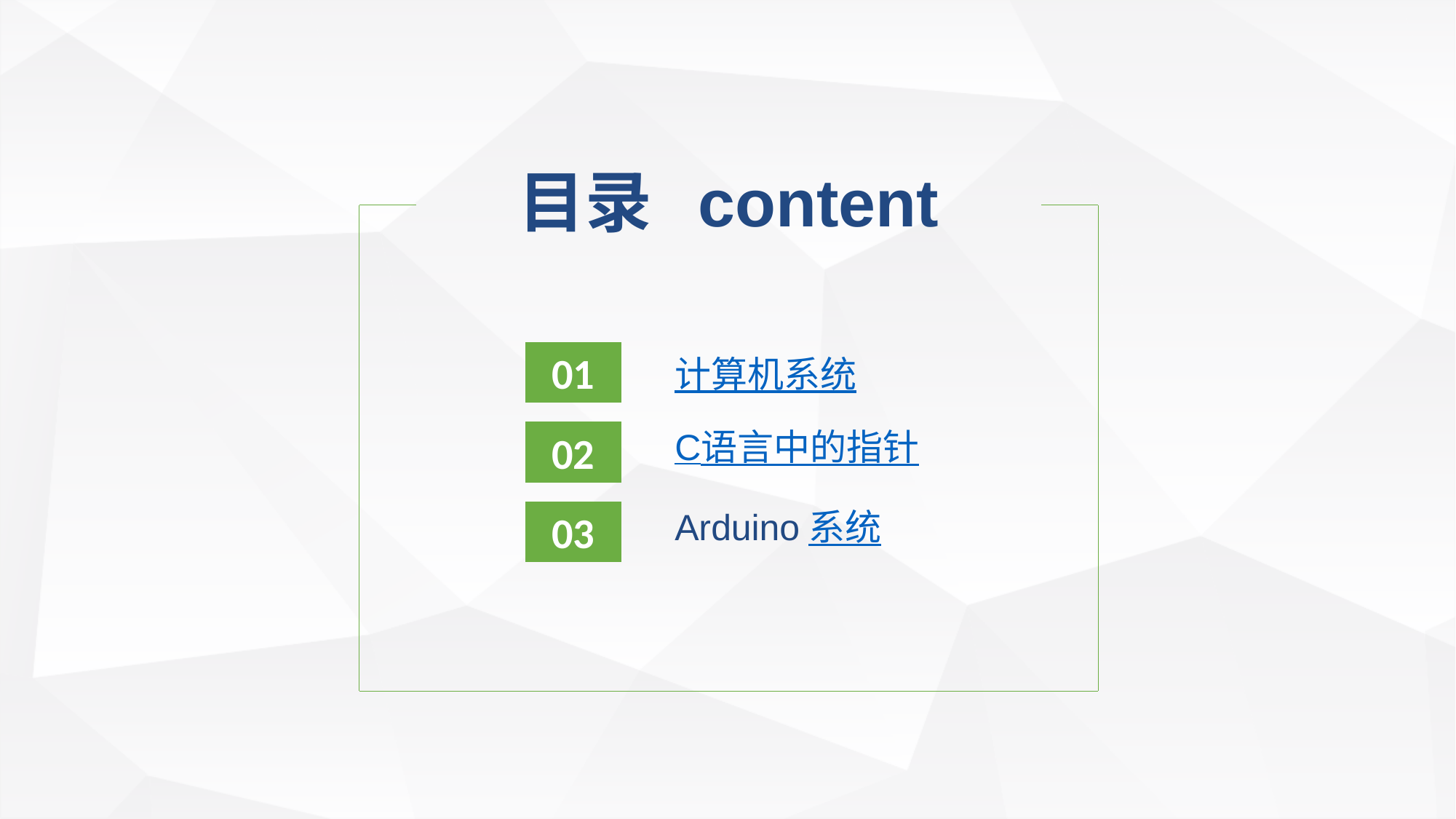

目录  content
01
计算机系统
02
C语言中的指针
03
Arduino系统